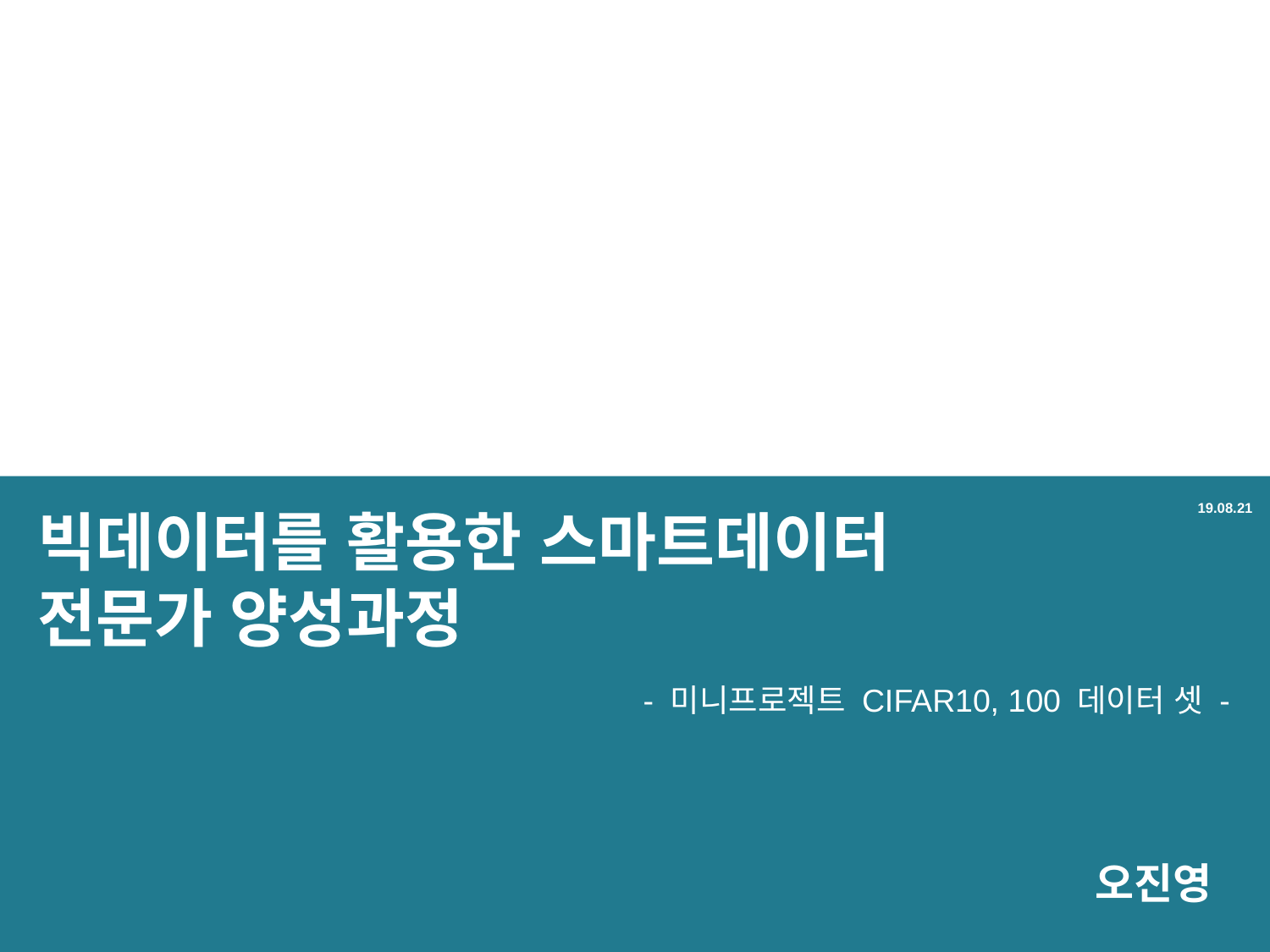

빅데이터를 활용한 스마트데이터
전문가 양성과정
19.08.21
- 미니프로젝트 CIFAR10, 100 데이터 셋 -
오진영